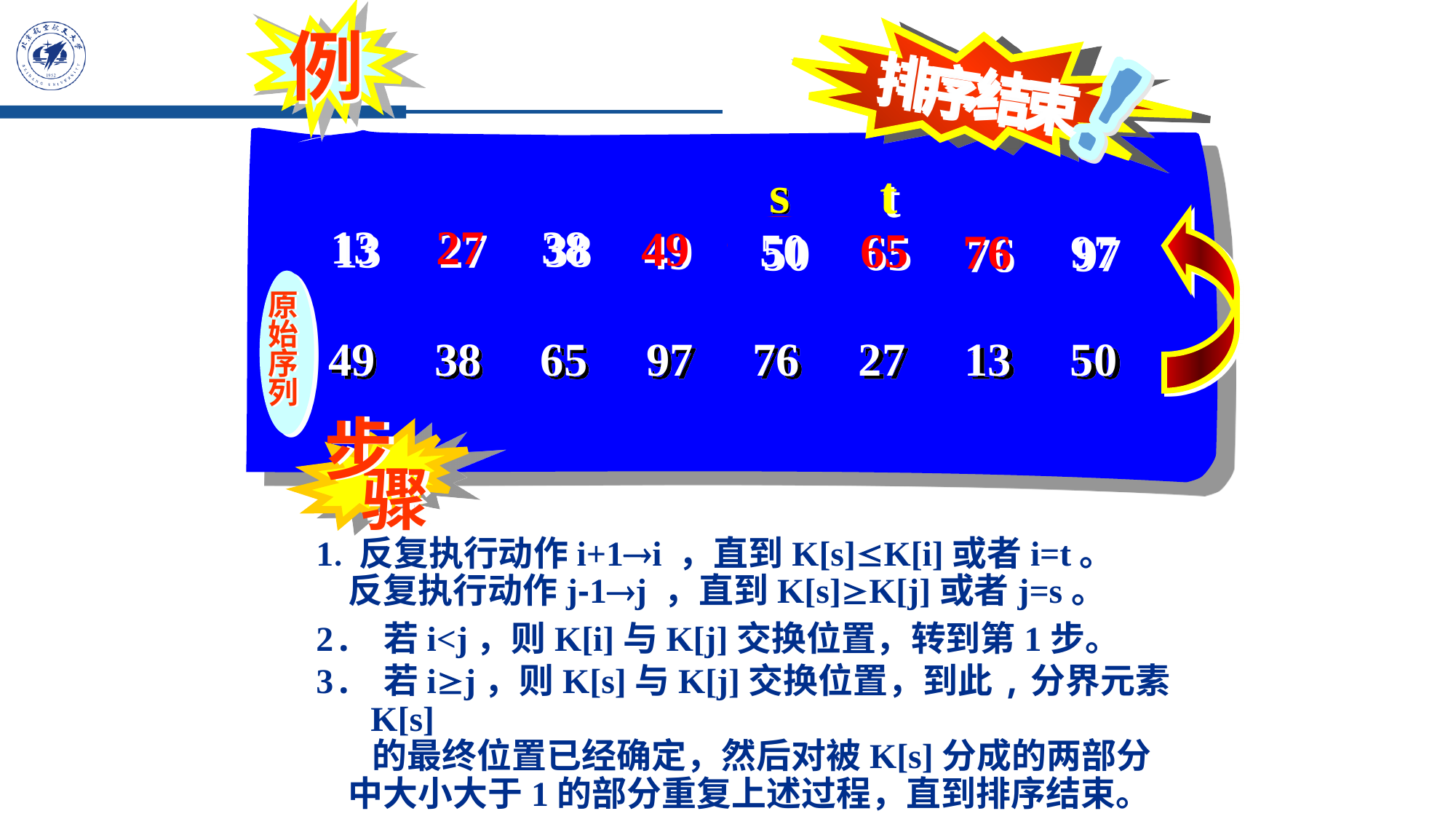

例

排
序
结

束

49     38     65     97     76     27     13     50
t
s
t

s
t

t

27

38

13

49

50
27

13

65

13

65

97

27

50

76

97

65

原
始
序
列
49     38     65     97     76     27     13     50
j

j

j

i

j

i
i

j

i

i

j
j
i
j

j
j

j
i

i

j

i

i
j

i

j
i

i

i
j

步

骤
1. 反复执行动作i+1→i ，直到K[s]≤K[i]或者i=t。
   反复执行动作j-1→j ，直到K[s]≥K[j]或者j=s。
2. 若i<j，则K[i]与K[j]交换位置，转到第1步。
3. 若i≥j，则K[s]与K[j]交换位置，到此,分界元素K[s]
      的最终位置已经确定，然后对被K[s]分成的两部分
   中大小大于1的部分重复上述过程，直到排序结束。